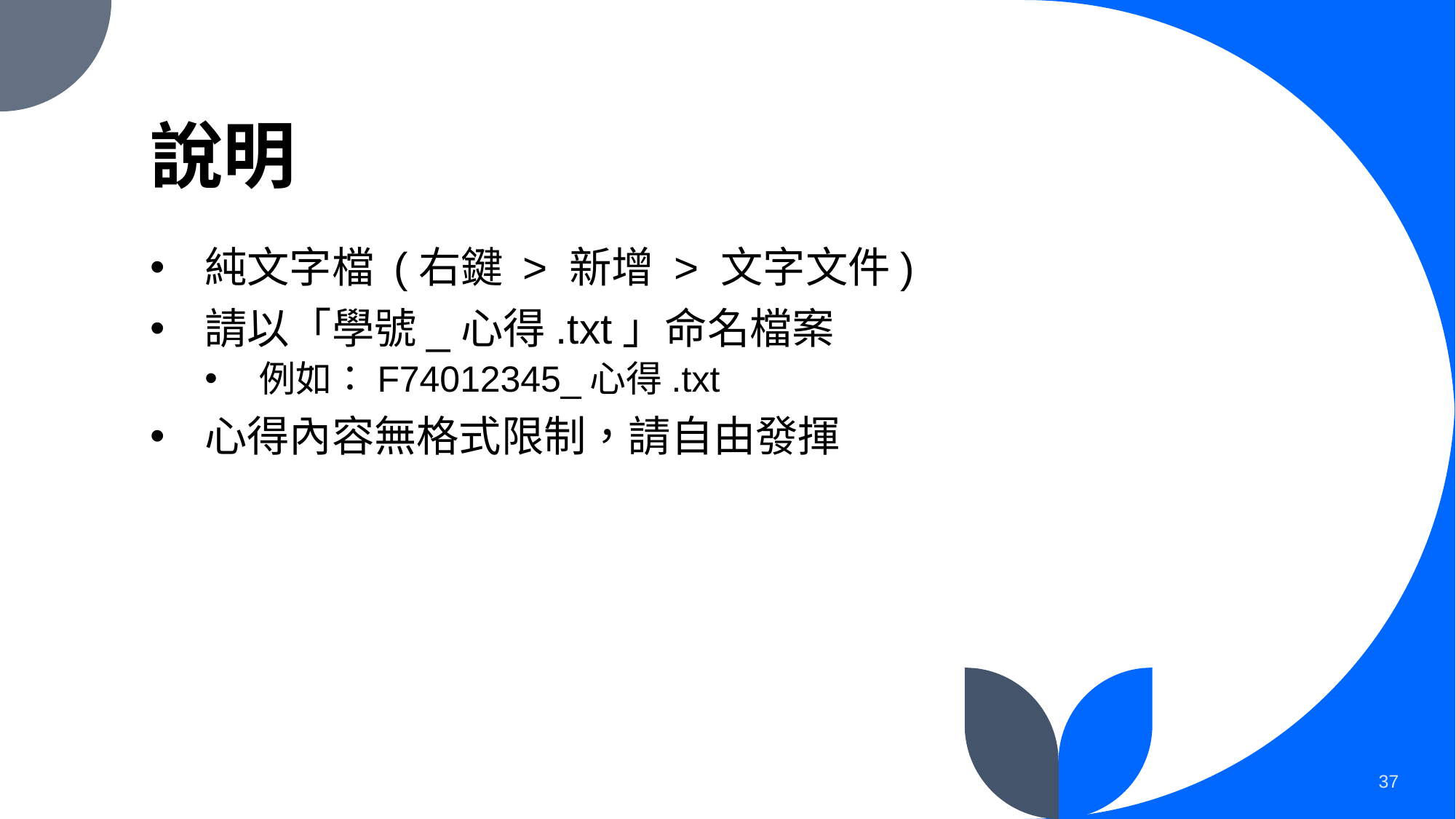

# 說明
純文字檔 (右鍵 > 新增 > 文字文件)
請以「學號_心得.txt」命名檔案
例如：F74012345_心得.txt
心得內容無格式限制，請自由發揮
37